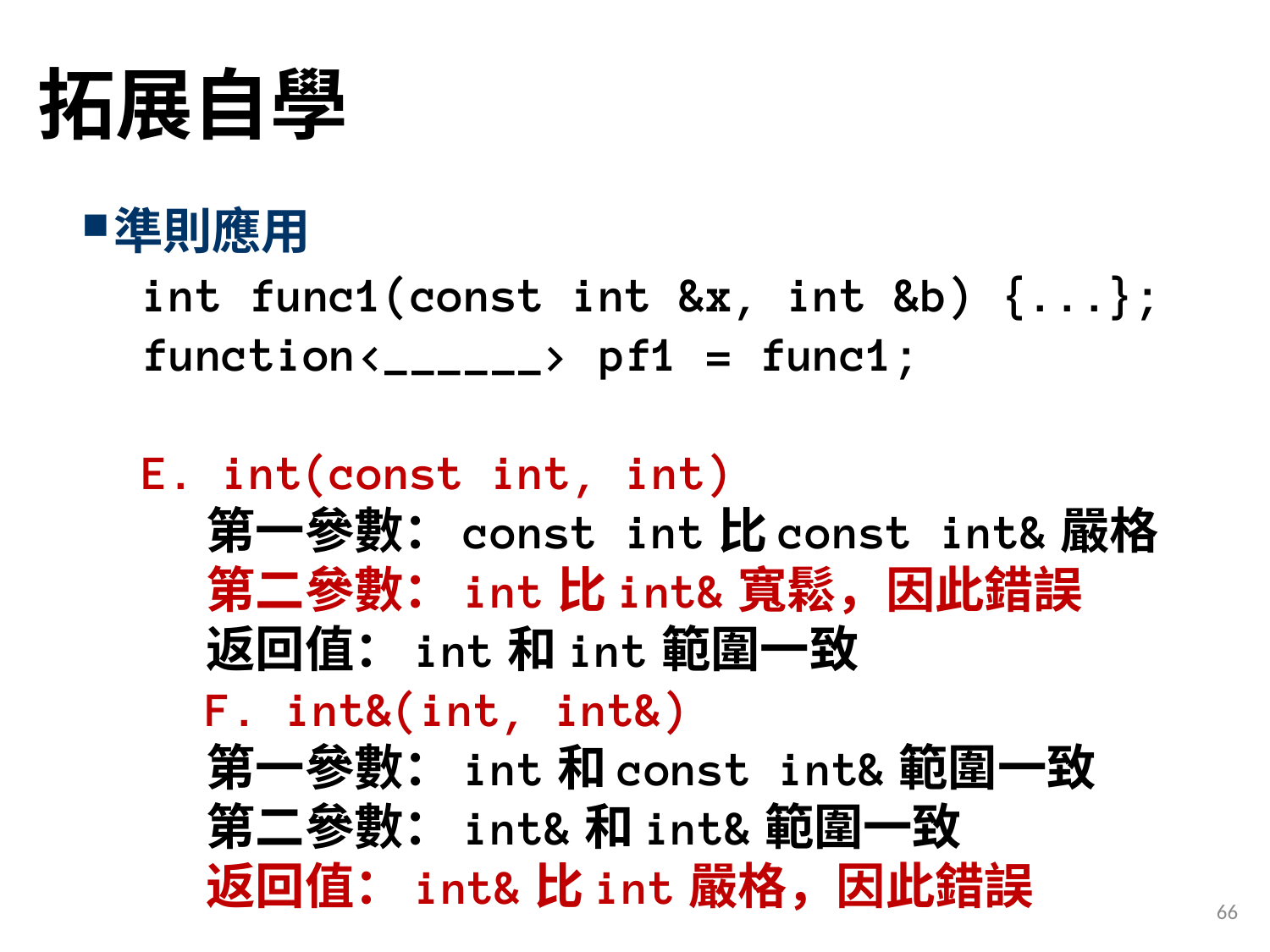

# 拓展自學
準則應用
int func1(const int &x, int &b) {...};
function<______> pf1 = func1;

E. int(const int, int)
第一參數：const int比const int&嚴格
第二參數：int比int&寬鬆，因此錯誤
返回值：int和int範圍一致
F. int&(int, int&)
第一參數：int和const int&範圍一致
第二參數：int&和int&範圍一致
返回值：int&比int嚴格，因此錯誤
66